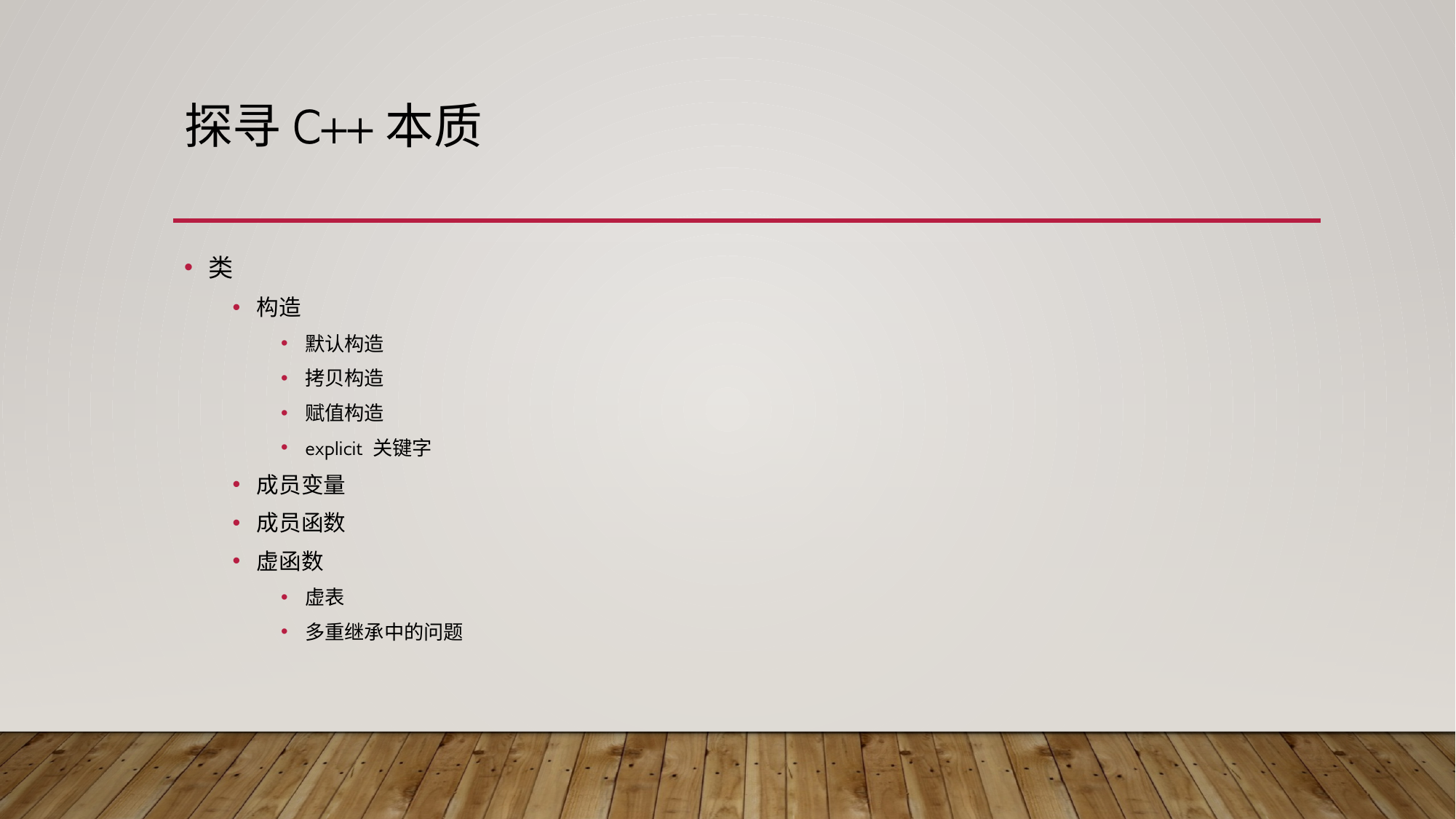

# 探寻C++本质
类
构造
默认构造
拷贝构造
赋值构造
explicit 关键字
成员变量
成员函数
虚函数
虚表
多重继承中的问题